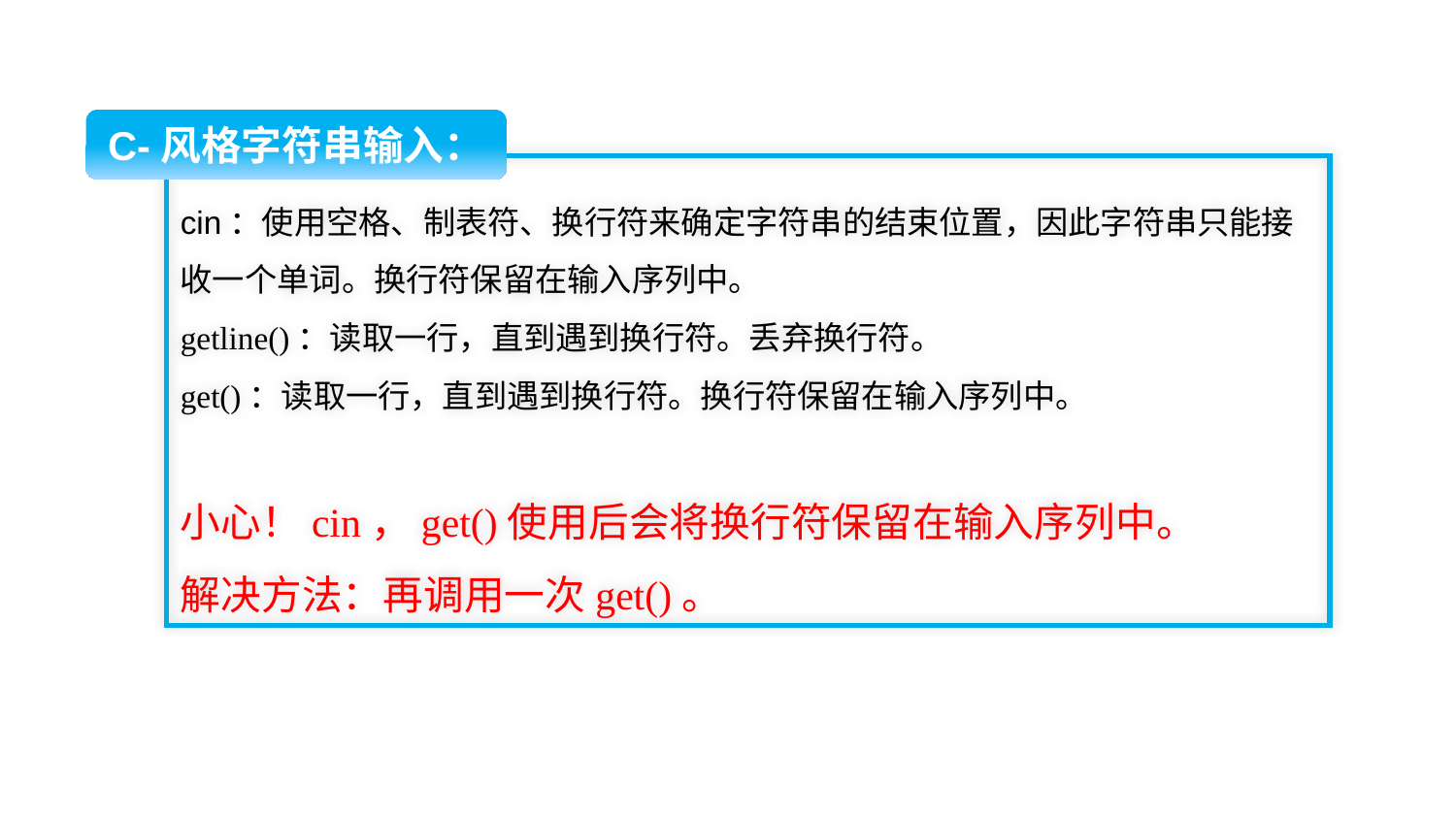

C-风格字符串输入：

cin：使用空格、制表符、换行符来确定字符串的结束位置，因此字符串只能接收一个单词。换行符保留在输入序列中。
getline()：读取一行，直到遇到换行符。丢弃换行符。
get()：读取一行，直到遇到换行符。换行符保留在输入序列中。

小心！cin，get()使用后会将换行符保留在输入序列中。
解决方法：再调用一次get()。